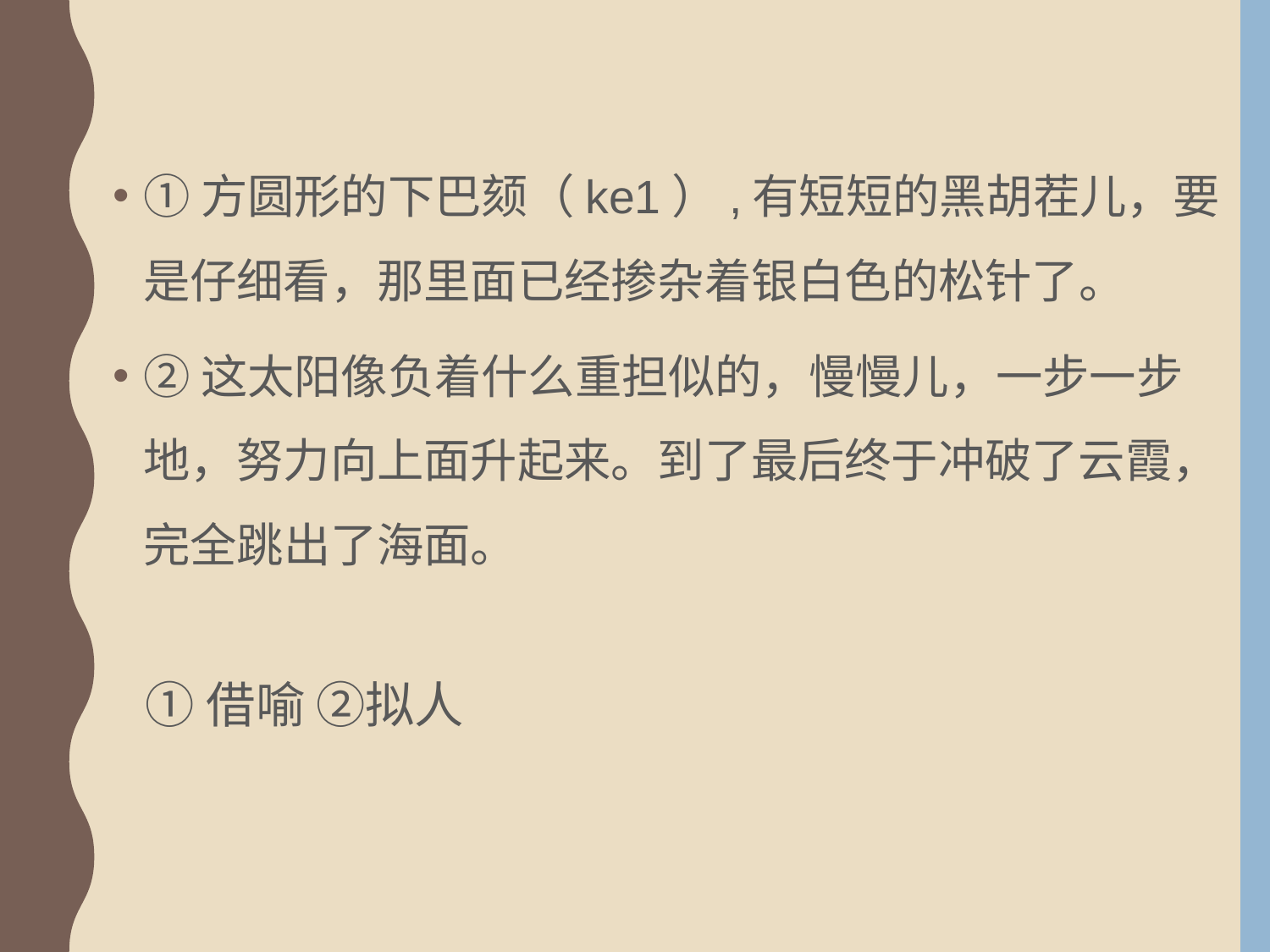

①方圆形的下巴颏（ke1）,有短短的黑胡茬儿，要是仔细看，那里面已经掺杂着银白色的松针了。
②这太阳像负着什么重担似的，慢慢儿，一步一步地，努力向上面升起来。到了最后终于冲破了云霞，完全跳出了海面。
①借喻 ②拟人